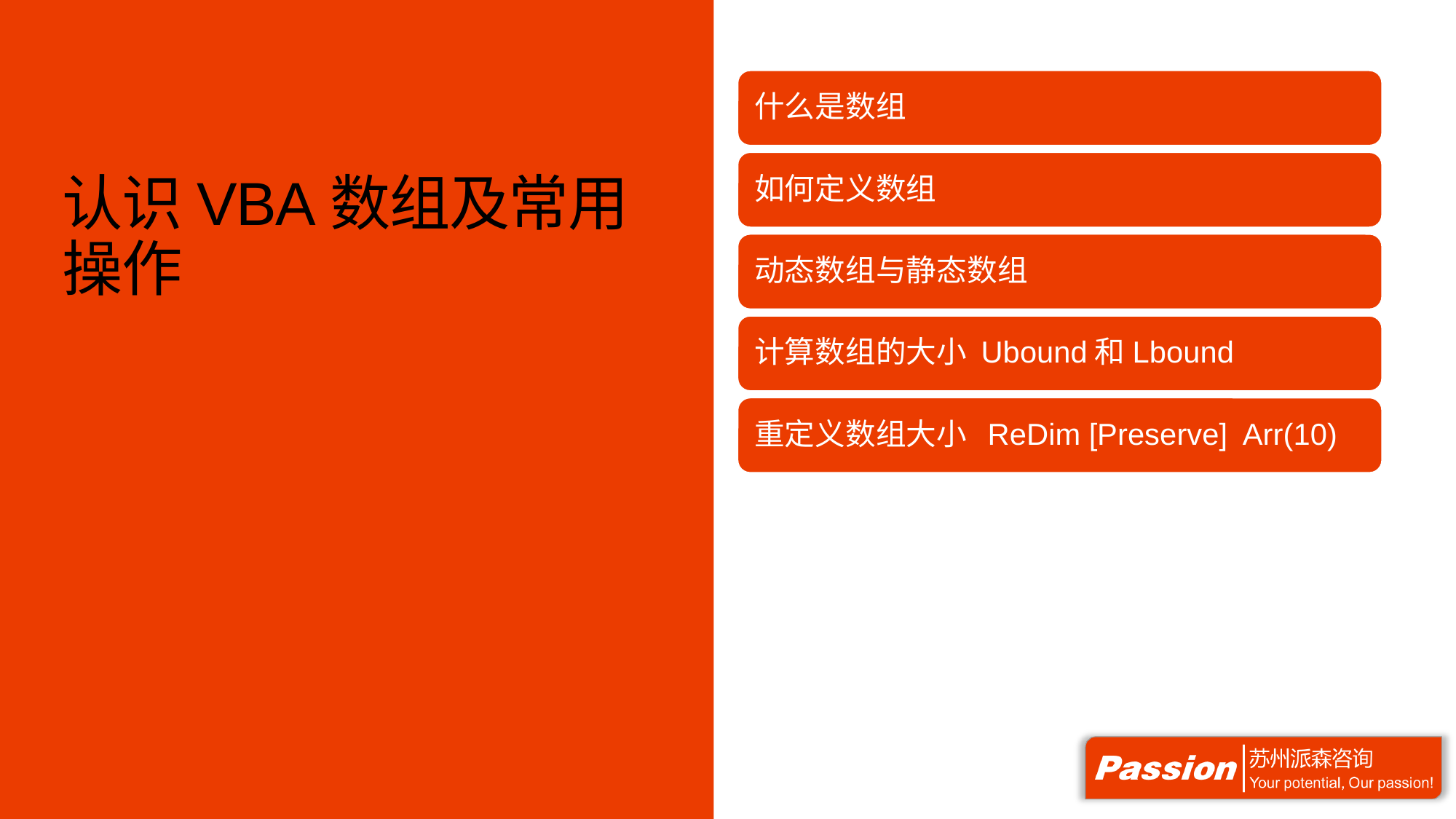

什么是数组
如何定义数组
动态数组与静态数组
计算数组的大小 Ubound和Lbound
重定义数组大小  ReDim [Preserve]  Arr(10)
认识VBA数组及常用操作